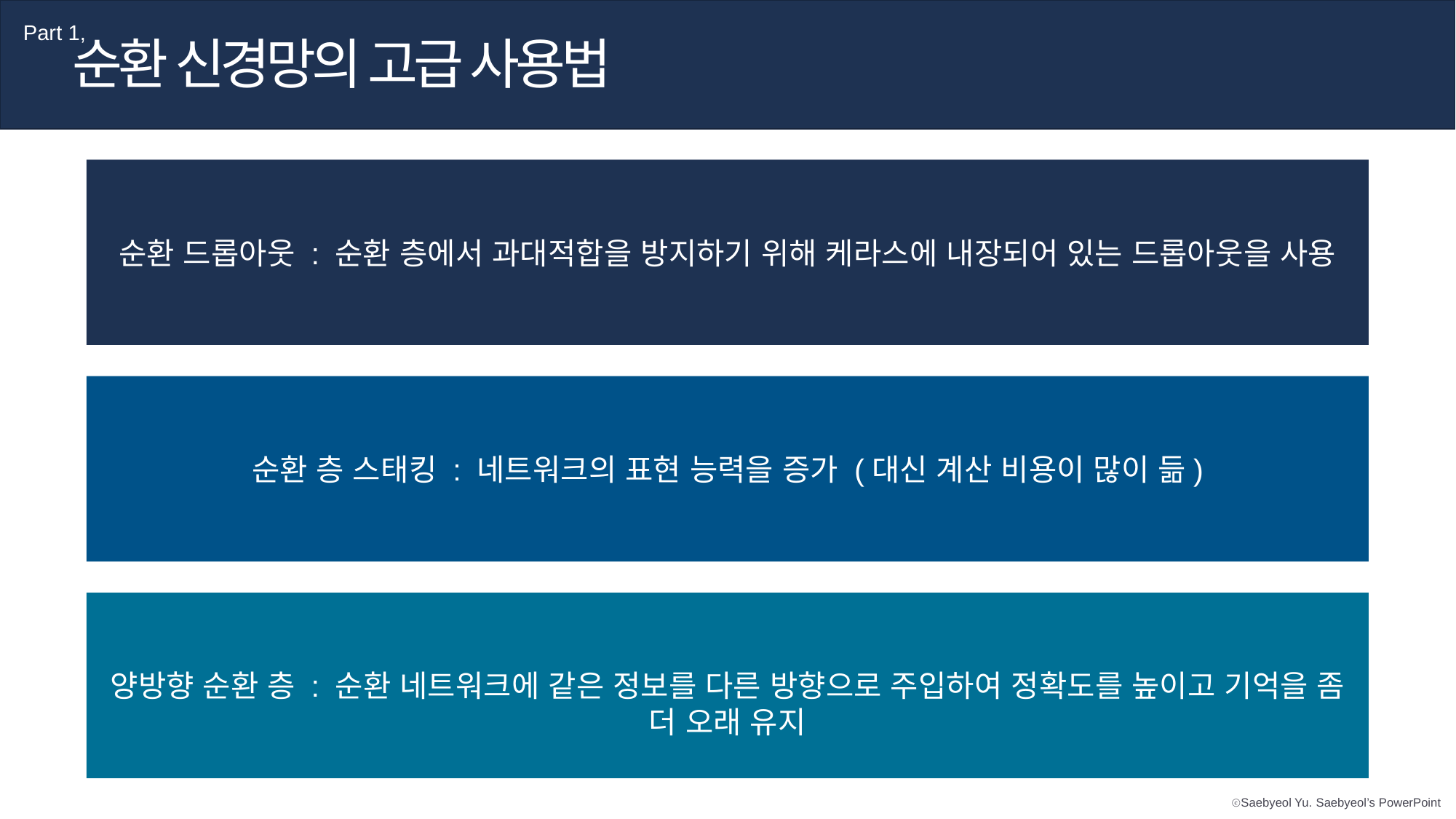

Part 1,
순환 신경망의 고급 사용법
순환 드롭아웃 : 순환 층에서 과대적합을 방지하기 위해 케라스에 내장되어 있는 드롭아웃을 사용

순환 층 스태킹 : 네트워크의 표현 능력을 증가 (대신 계산 비용이 많이 듦)

양방향 순환 층 : 순환 네트워크에 같은 정보를 다른 방향으로 주입하여 정확도를 높이고 기억을 좀 더 오래 유지